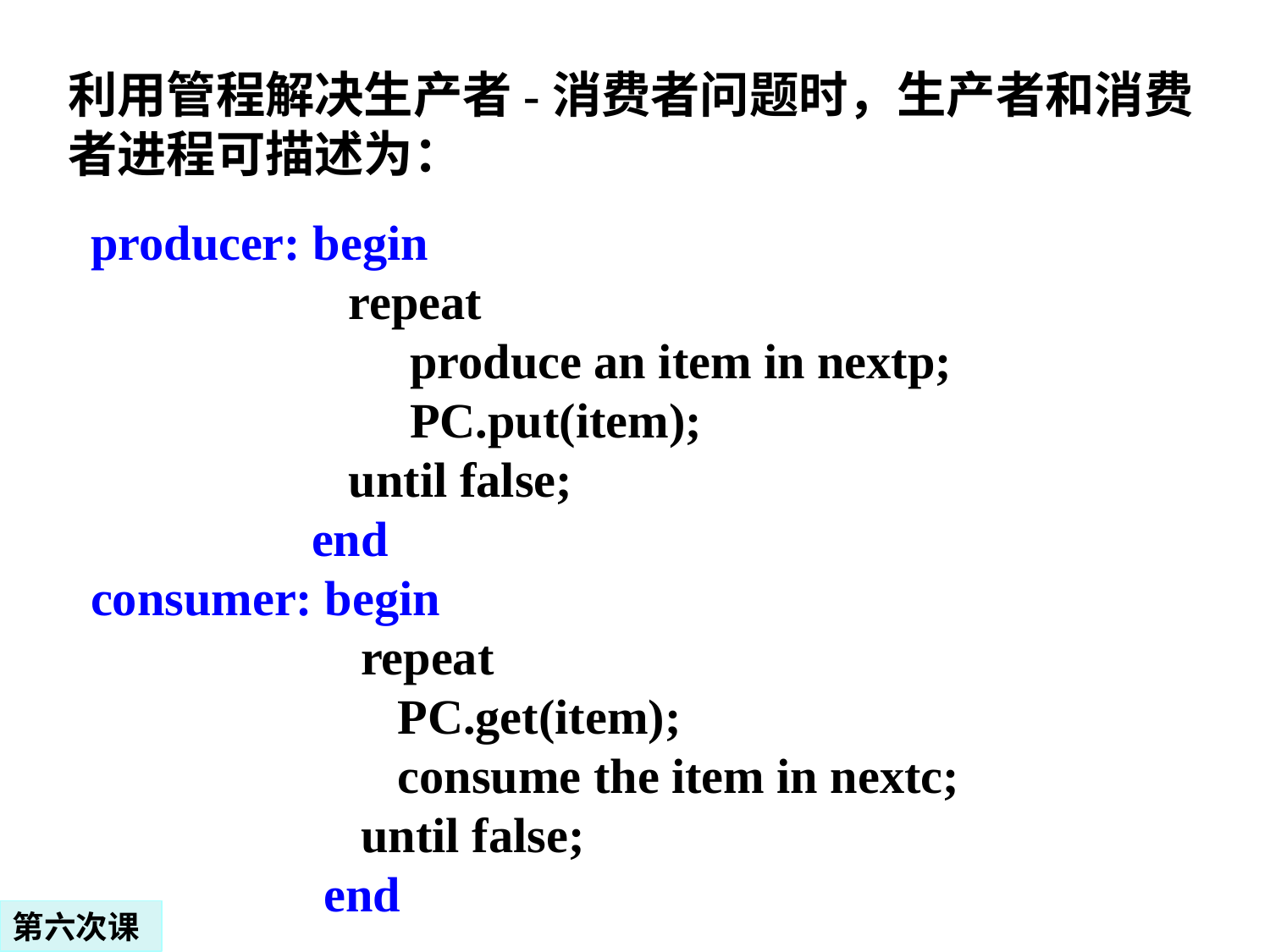

利用管程解决生产者-消费者问题时，生产者和消费者进程可描述为：
producer: begin
                     repeat
                          produce an item in nextp;
                          PC.put(item);
                     until false;
                  end
consumer: begin
                      repeat
                         PC.get(item);
                         consume the item in nextc;
                      until false;
                   end
140
第六次课